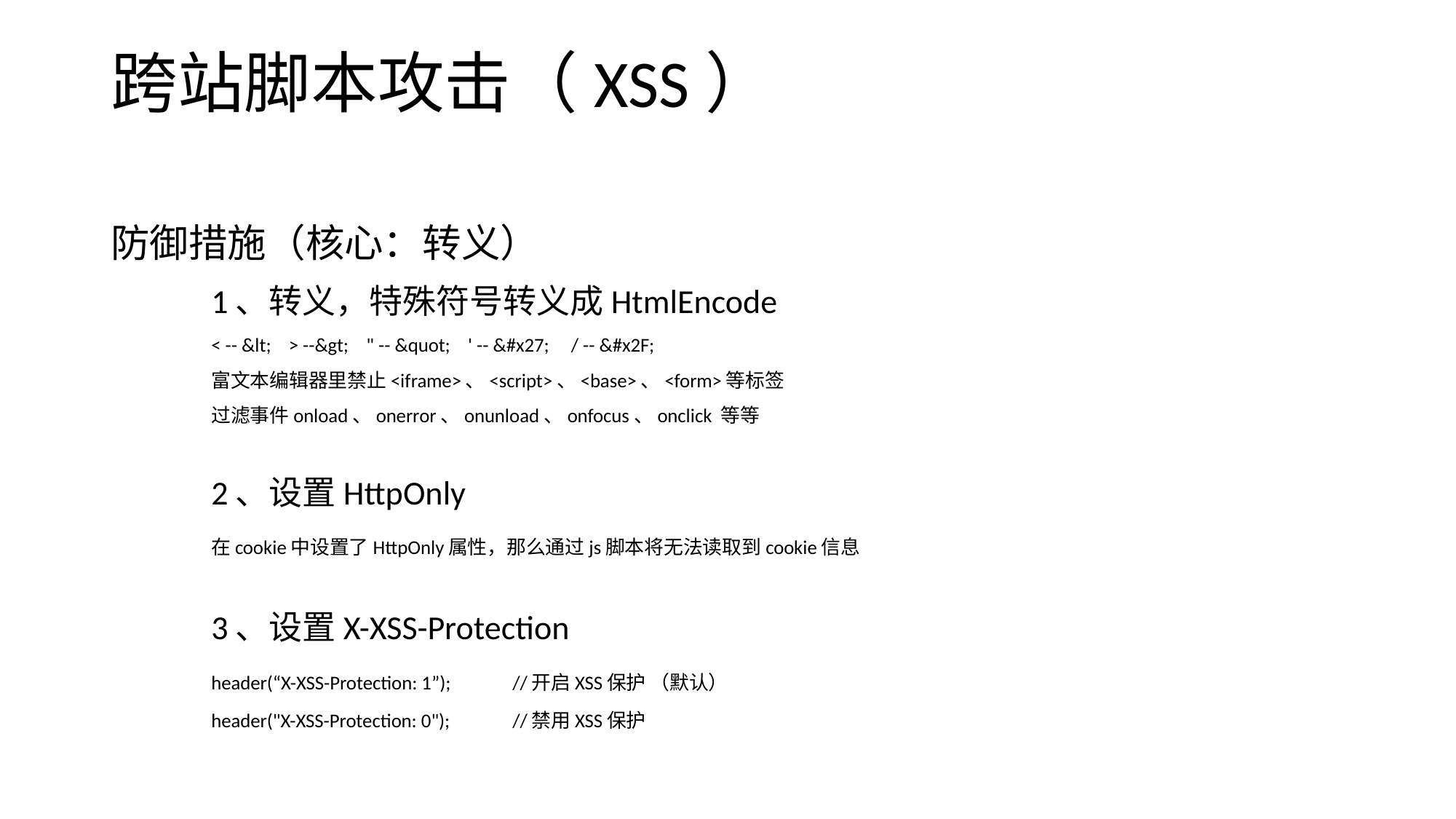

# 跨站脚本攻击（XSS）
防御措施（核心：转义）
	1、转义，特殊符号转义成HtmlEncode
  		< -- &lt;    > --&gt;    " -- &quot;    ' -- &#x27;     / -- &#x2F;
		富文本编辑器里禁止<iframe>、<script>、<base>、<form>等标签
		过滤事件onload、onerror、onunload、onfocus、onclick 等等

	2、设置HttpOnly
		在cookie中设置了HttpOnly属性，那么通过js脚本将无法读取到cookie信息

	3、设置X-XSS-Protection
		header(“X-XSS-Protection: 1”);   	//开启XSS保护 （默认）
		header("X-XSS-Protection: 0"); 	//禁用XSS保护